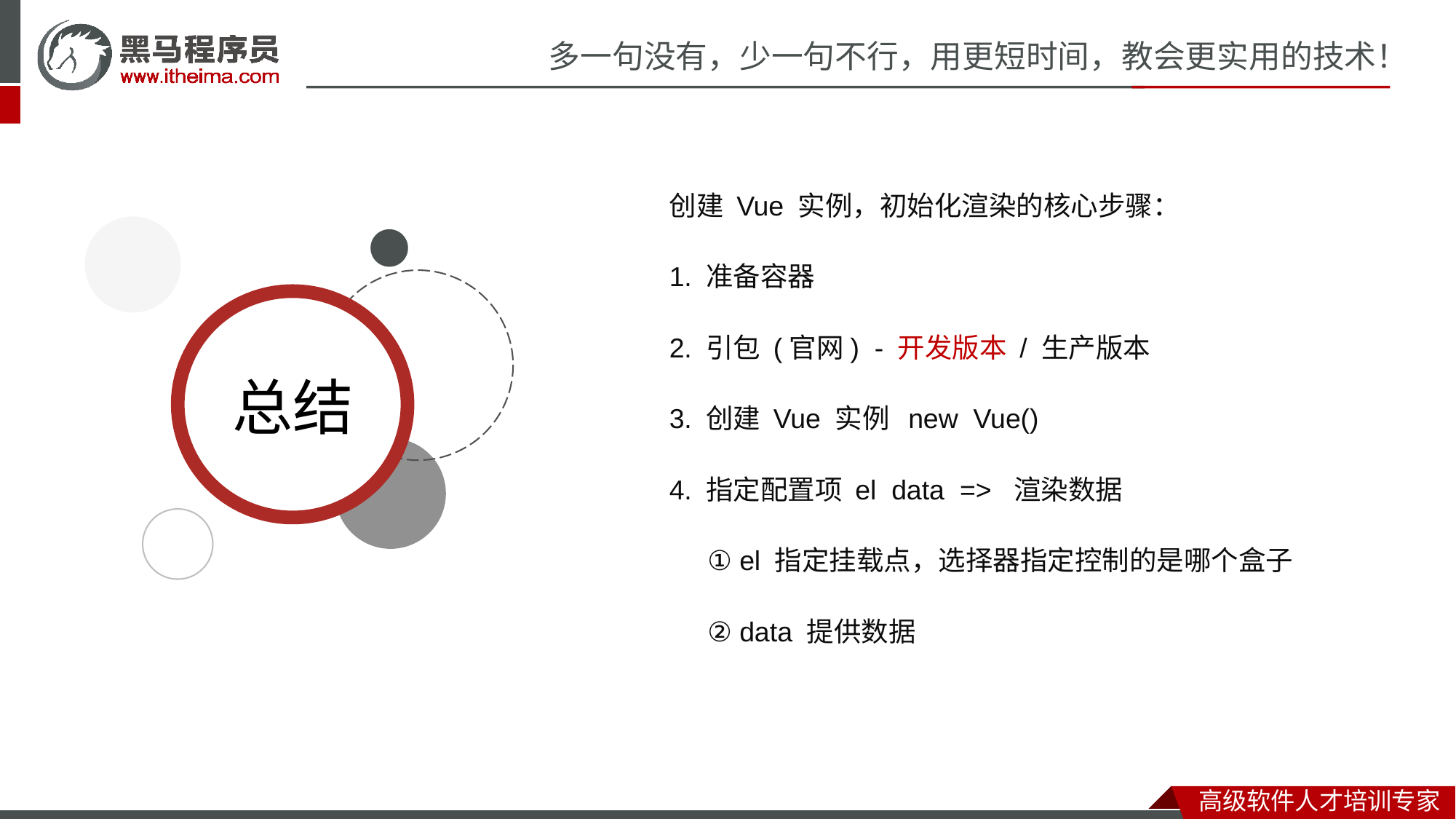

创建 Vue 实例，初始化渲染的核心步骤：
1. 准备容器
2. 引包 (官网)  - 开发版本 / 生产版本
3. 创建 Vue 实例  new  Vue()
4. 指定配置项 el  data  =>  渲染数据
     ① el 指定挂载点，选择器指定控制的是哪个盒子
     ② data 提供数据